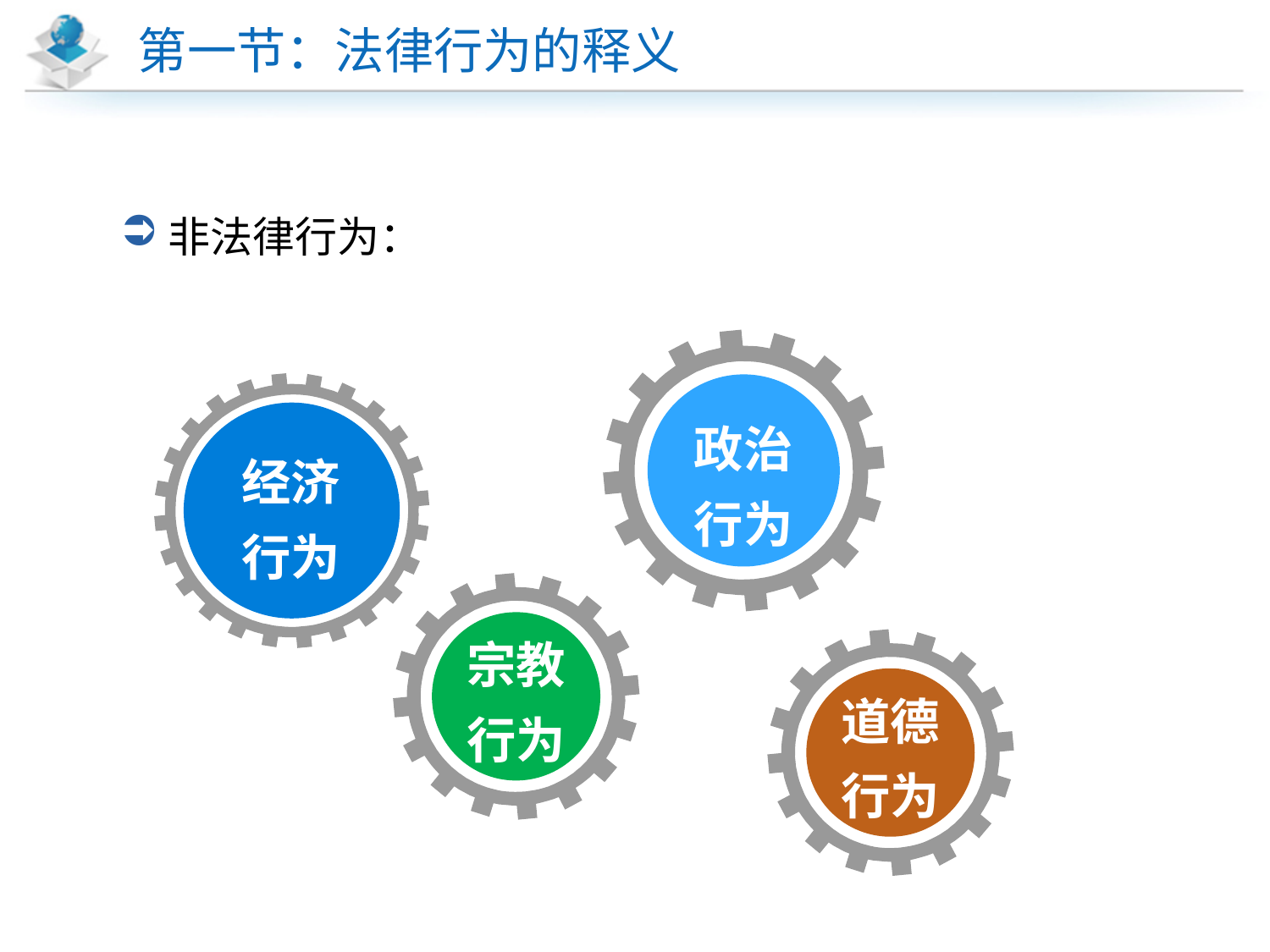

# 第一节：法律行为的释义
非法律行为：

经济
行为

政治
行为

宗教
行为

道德
行为